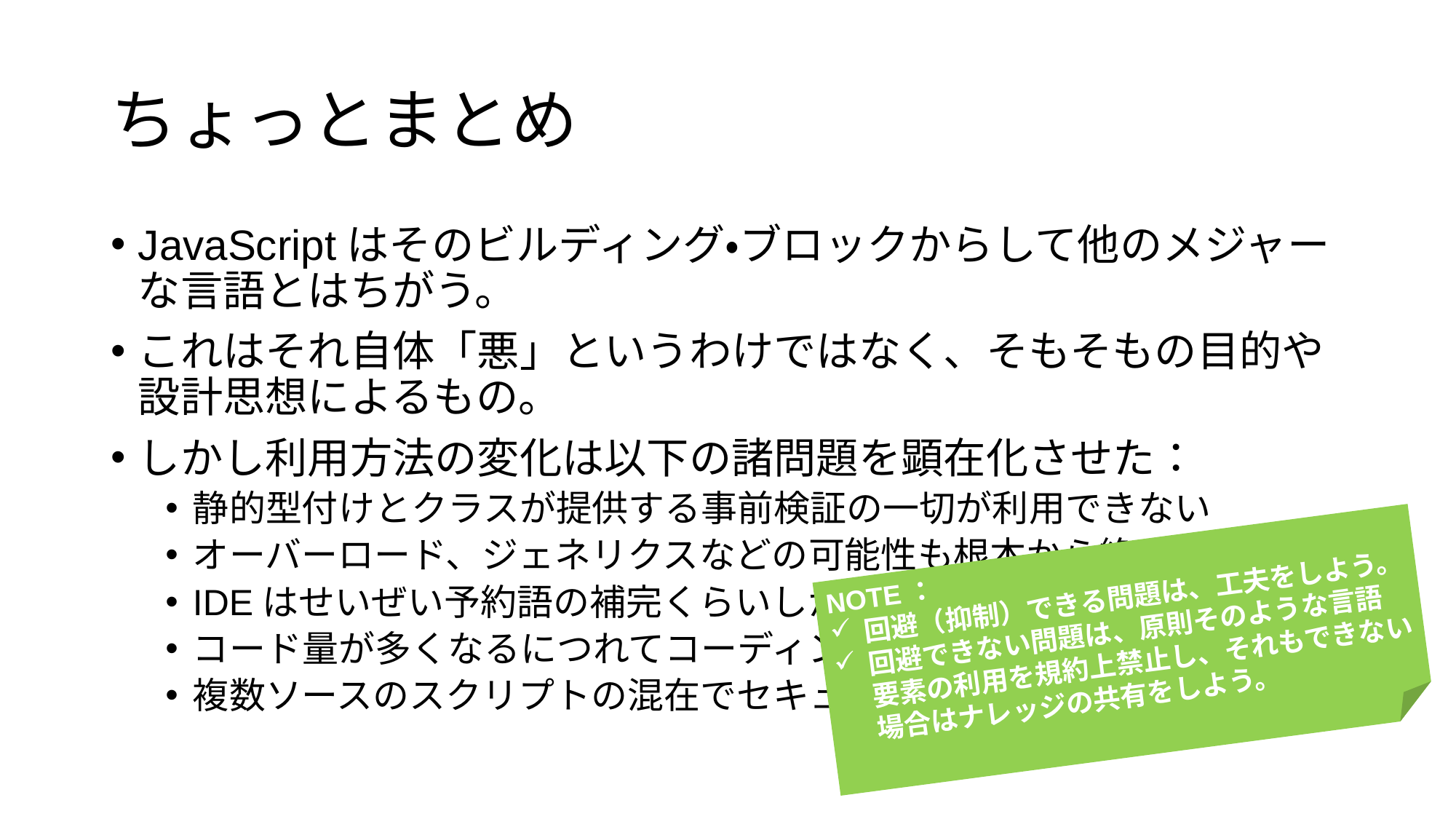

# ちょっとまとめ
JavaScriptはそのビルディング・ブロックからして他のメジャーな言語とはちがう。
これはそれ自体「悪」というわけではなく、そもそもの目的や設計思想によるもの。
しかし利用方法の変化は以下の諸問題を顕在化させた：
静的型付けとクラスが提供する事前検証の一切が利用できない
オーバーロード、ジェネリクスなどの可能性も根本から絶たれている
IDEはせいぜい予約語の補完くらいしか開発者をサポートできない
コード量が多くなるにつれてコーディングは煩雑で危険になる
複数ソースのスクリプトの混在でセキュリティ・リスクが増大する

NOTE：
回避（抑制）できる問題は、工夫をしよう。
回避できない問題は、原則そのような言語要素の利用を規約上禁止し、それもできない場合はナレッジの共有をしよう。